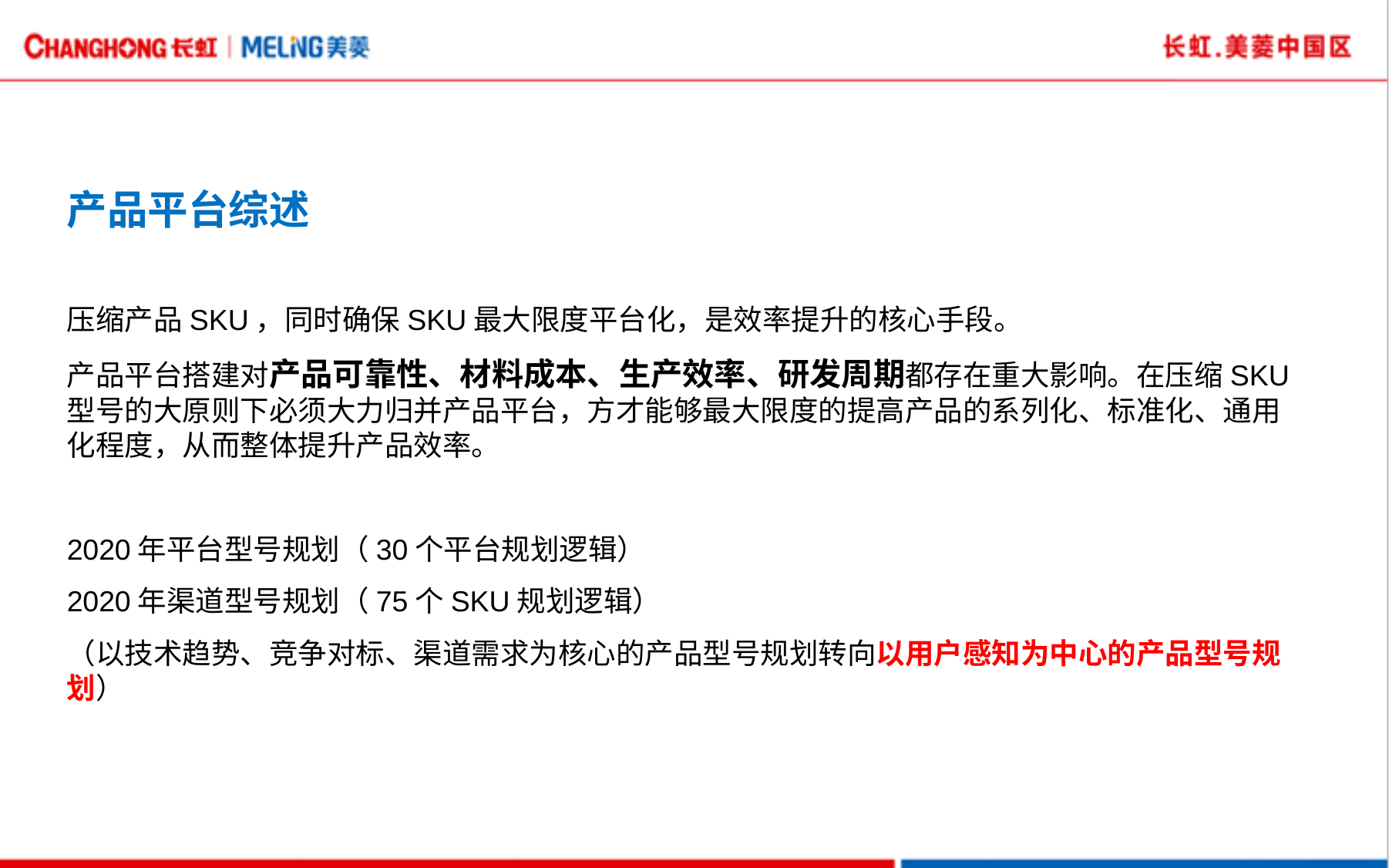

产品平台综述

压缩产品SKU，同时确保SKU最大限度平台化，是效率提升的核心手段。
产品平台搭建对产品可靠性、材料成本、生产效率、研发周期都存在重大影响。在压缩SKU型号的大原则下必须大力归并产品平台，方才能够最大限度的提高产品的系列化、标准化、通用化程度，从而整体提升产品效率。

2020年平台型号规划（30个平台规划逻辑）
2020年渠道型号规划（75个SKU规划逻辑）
（以技术趋势、竞争对标、渠道需求为核心的产品型号规划转向以用户感知为中心的产品型号规划）